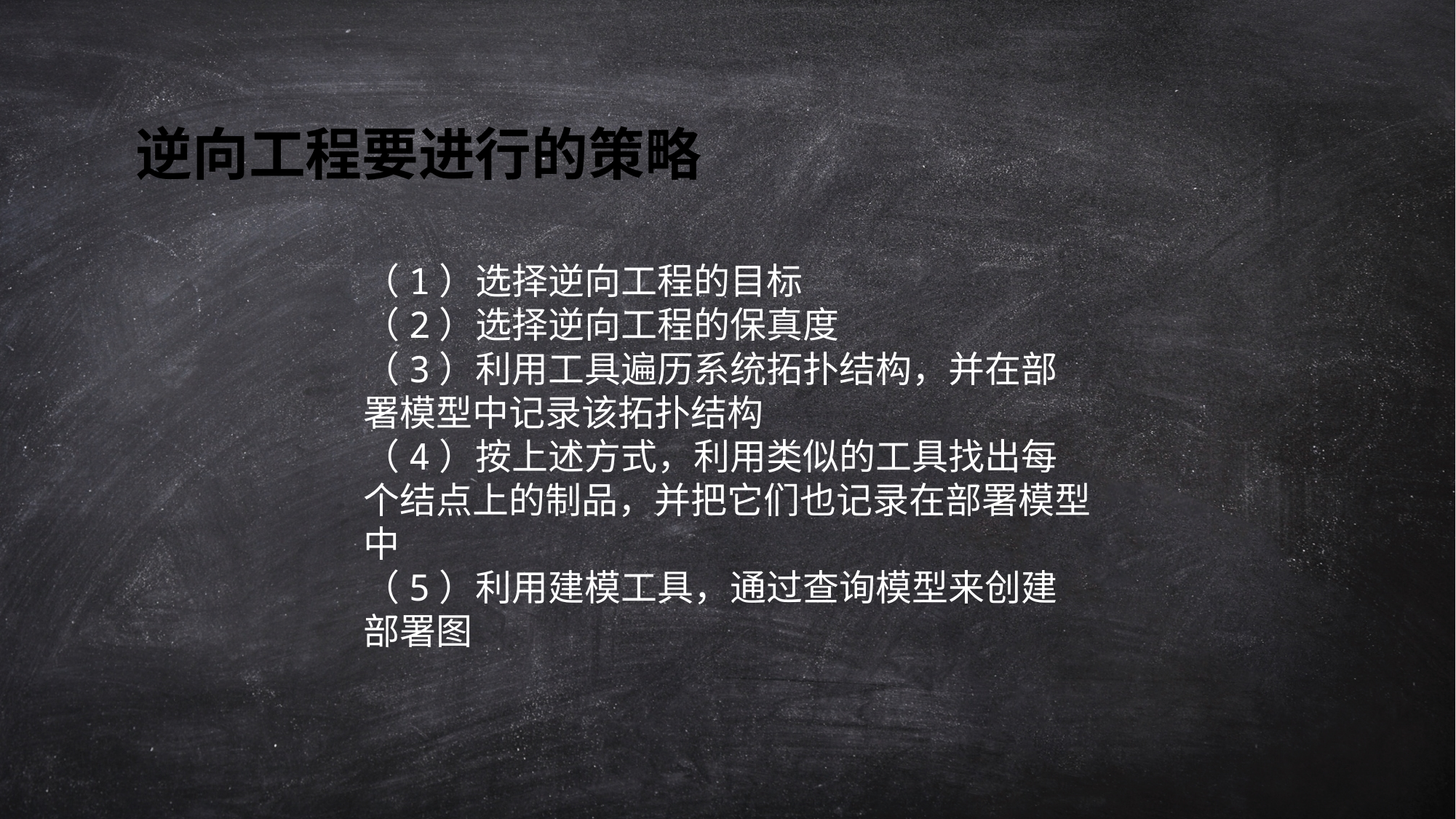

逆向工程要进行的策略
（1）选择逆向工程的目标
（2）选择逆向工程的保真度
（3）利用工具遍历系统拓扑结构，并在部署模型中记录该拓扑结构
（4）按上述方式，利用类似的工具找出每个结点上的制品，并把它们也记录在部署模型中
（5）利用建模工具，通过查询模型来创建部署图